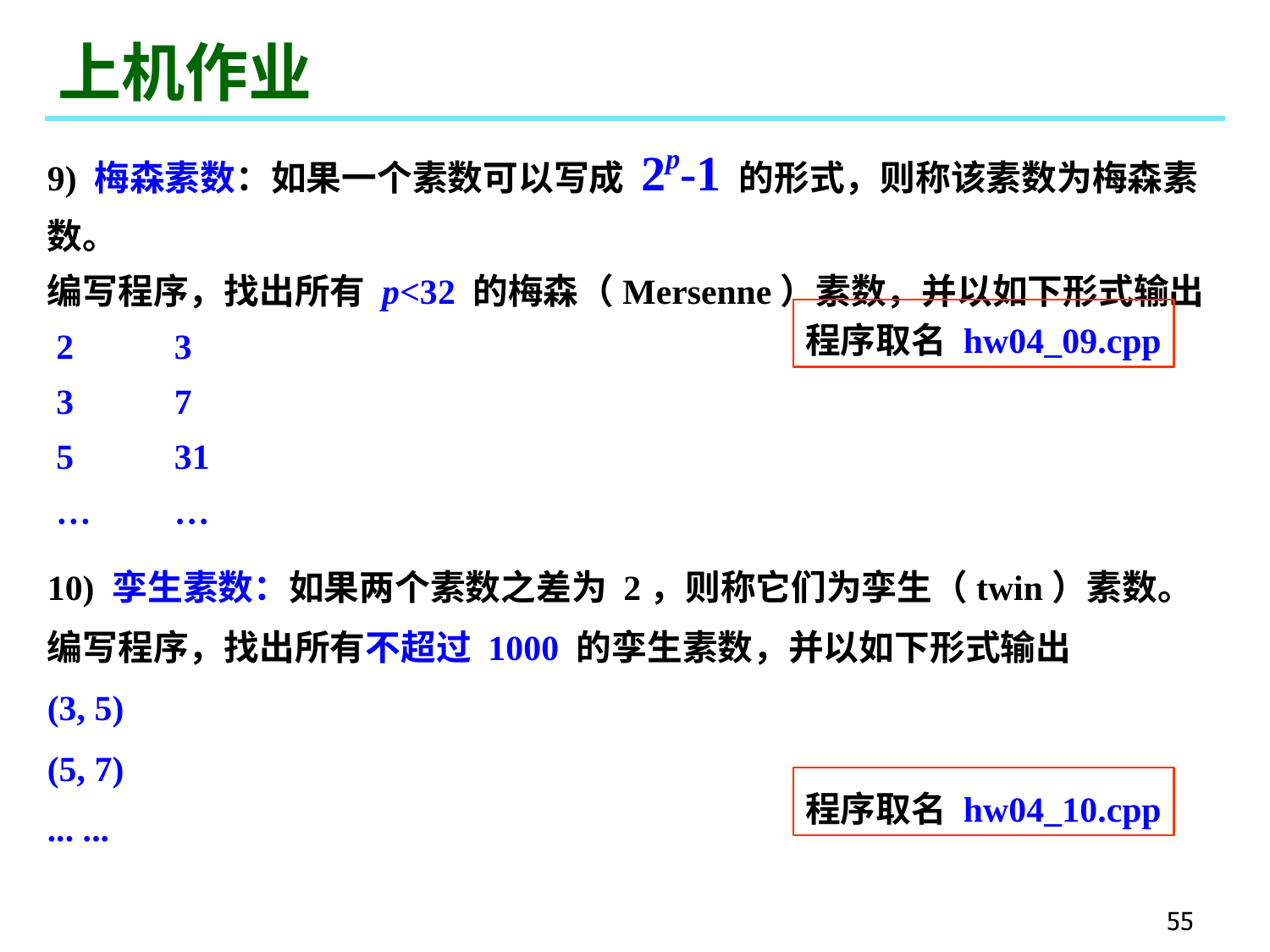

# 上机作业
9) 梅森素数：如果一个素数可以写成 2p-1 的形式，则称该素数为梅森素数。
编写程序，找出所有 p<32 的梅森（Mersenne）素数，并以如下形式输出
 2	3
 3	7
 5	31
 …	…
程序取名 hw04_09.cpp
10) 孪生素数：如果两个素数之差为 2，则称它们为孪生（twin）素数。
编写程序，找出所有不超过 1000 的孪生素数，并以如下形式输出
(3, 5)
(5, 7)
... ...
程序取名 hw04_10.cpp
55